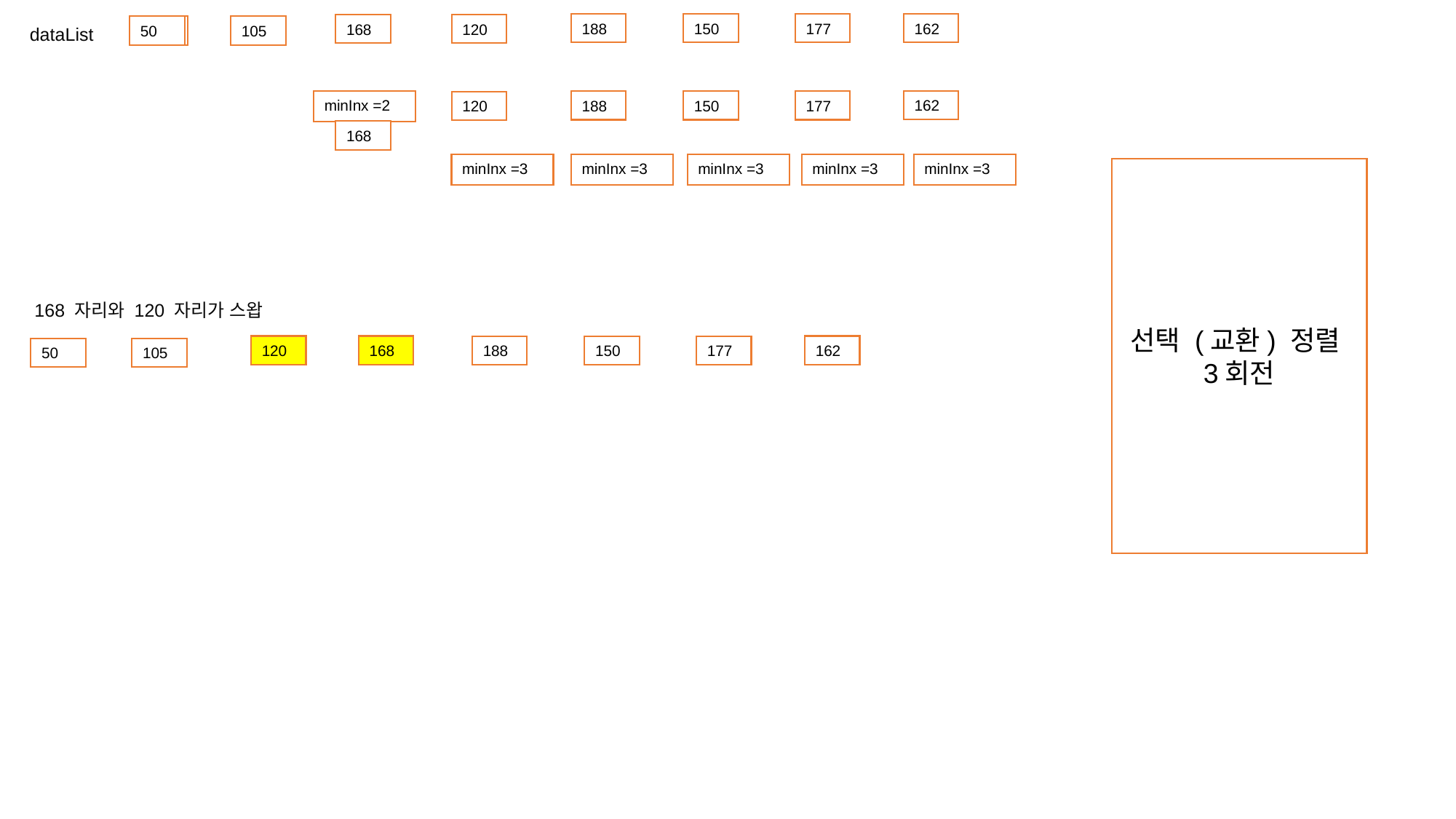

162
188
177
150
168
120
50
50
105
dataList
minInx =2
162
188
177
150
120
168
minInx =3
minInx =3
minInx =3
minInx =3
minInx =3
선택 (교환) 정렬
3회전
168 자리와 120 자리가 스왑
168
120
162
188
177
150
50
105